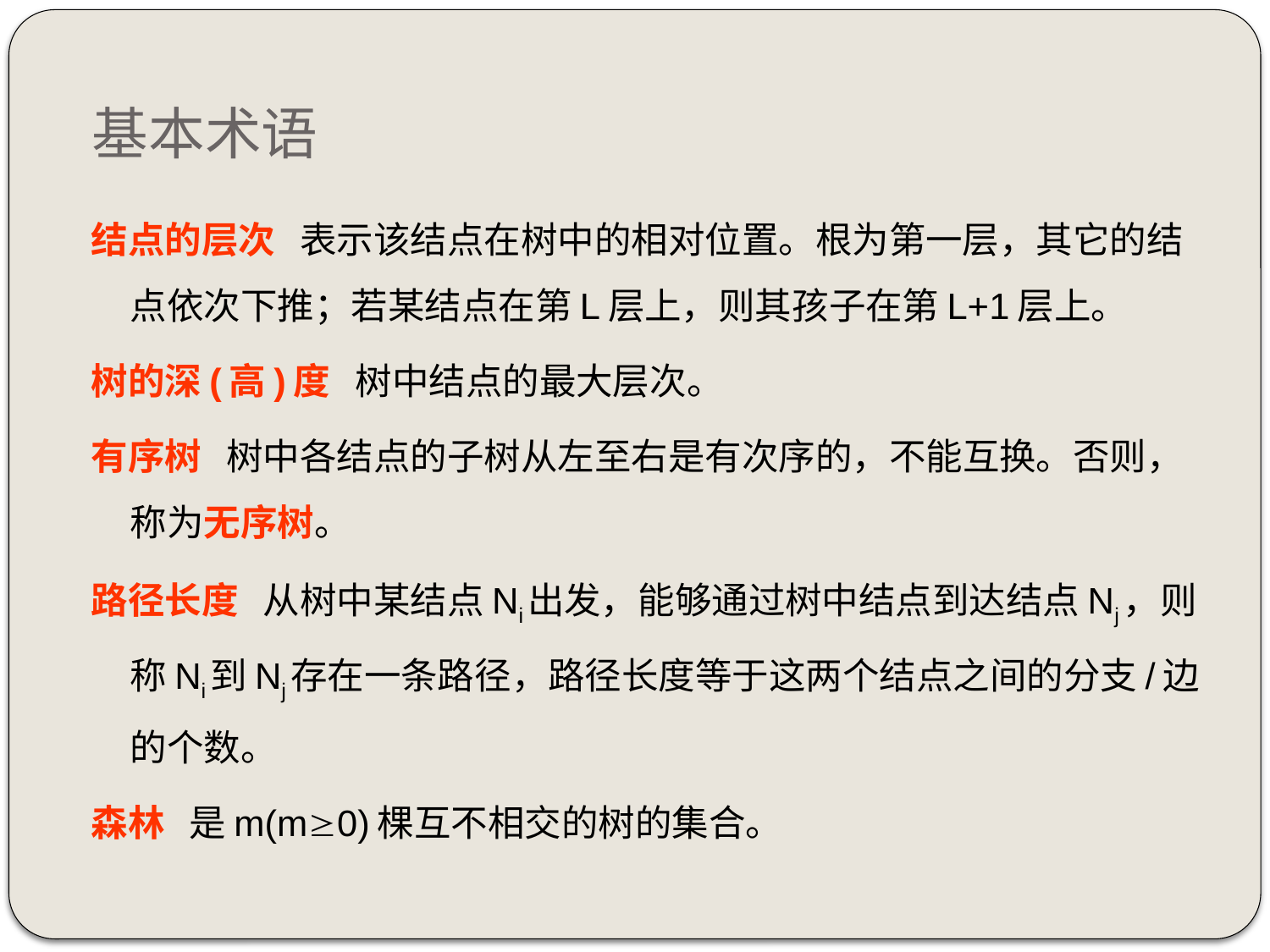

# 基本术语
结点的层次   表示该结点在树中的相对位置。根为第一层，其它的结点依次下推；若某结点在第L层上，则其孩子在第L+1层上。
树的深(高)度   树中结点的最大层次。
有序树   树中各结点的子树从左至右是有次序的，不能互换。否则，称为无序树。
路径长度   从树中某结点Ni出发，能够通过树中结点到达结点Nj，则称Ni到Nj存在一条路径，路径长度等于这两个结点之间的分支/边的个数。
森林   是m(m≥0)棵互不相交的树的集合。